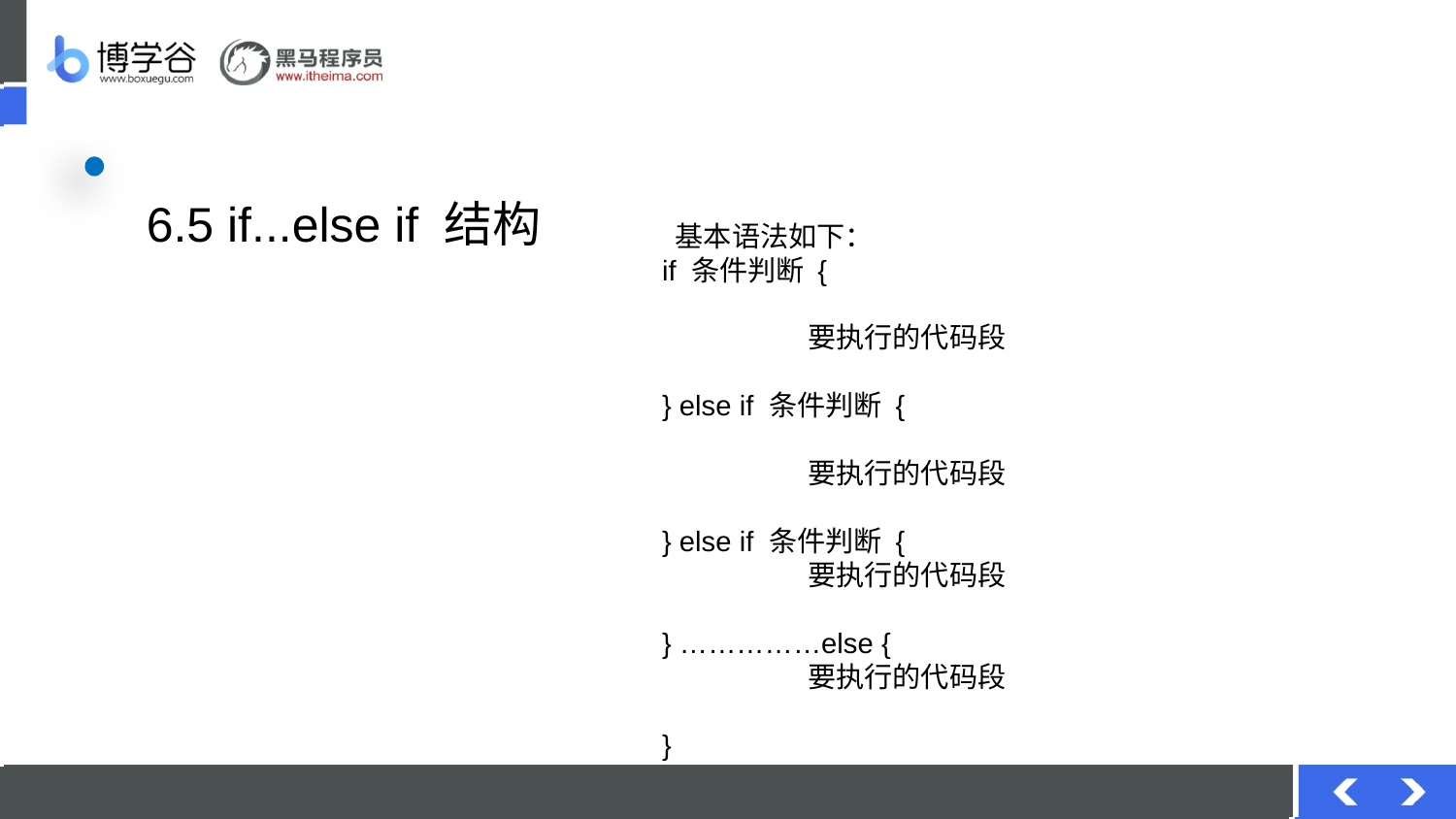

# 6.5 if...else if 结构
 基本语法如下：
if 条件判断 {

	要执行的代码段

} else if 条件判断 {

	要执行的代码段

} else if 条件判断 {
	要执行的代码段

} ……………else {
	要执行的代码段

}